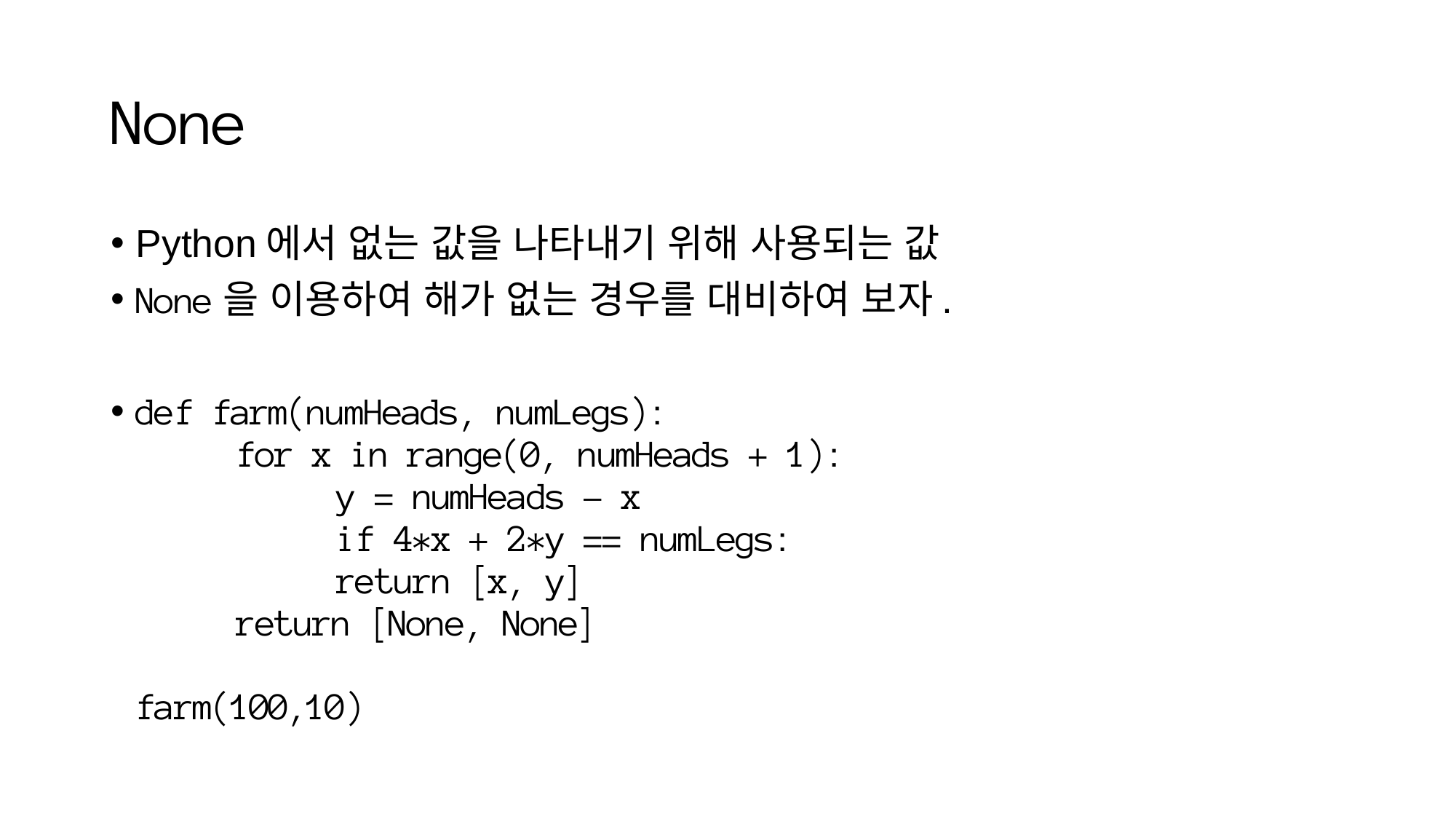

# None
Python에서 없는 값을 나타내기 위해 사용되는 값
None을 이용하여 해가 없는 경우를 대비하여 보자.

def farm(numHeads, numLegs):
	for x in range(0, numHeads + 1):
		y = numHeads – x
		if 4*x + 2*y == numLegs:
			return [x, y]
	return [None, None]
farm(100,10)